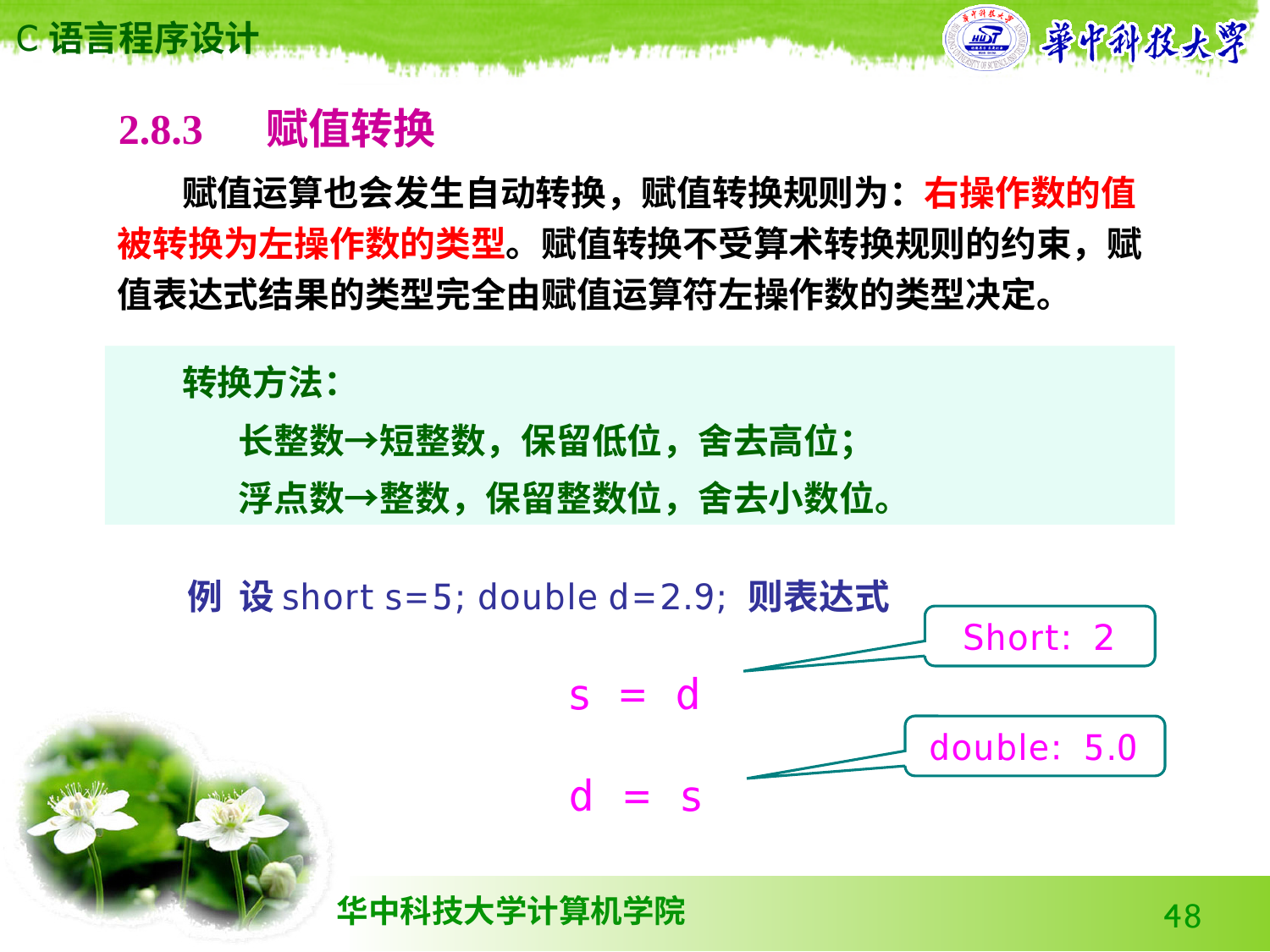

2.8.3 　赋值转换
       赋值运算也会发生自动转换，赋值转换规则为：右操作数的值被转换为左操作数的类型。赋值转换不受算术转换规则的约束，赋值表达式结果的类型完全由赋值运算符左操作数的类型决定。
       转换方法：
              长整数→短整数，保留低位，舍去高位；
              浮点数→整数，保留整数位，舍去小数位。
        例  设short s=5; double d=2.9; 则表达式

s  =  d

d  =  s
Short:  2
double:  5.0
48